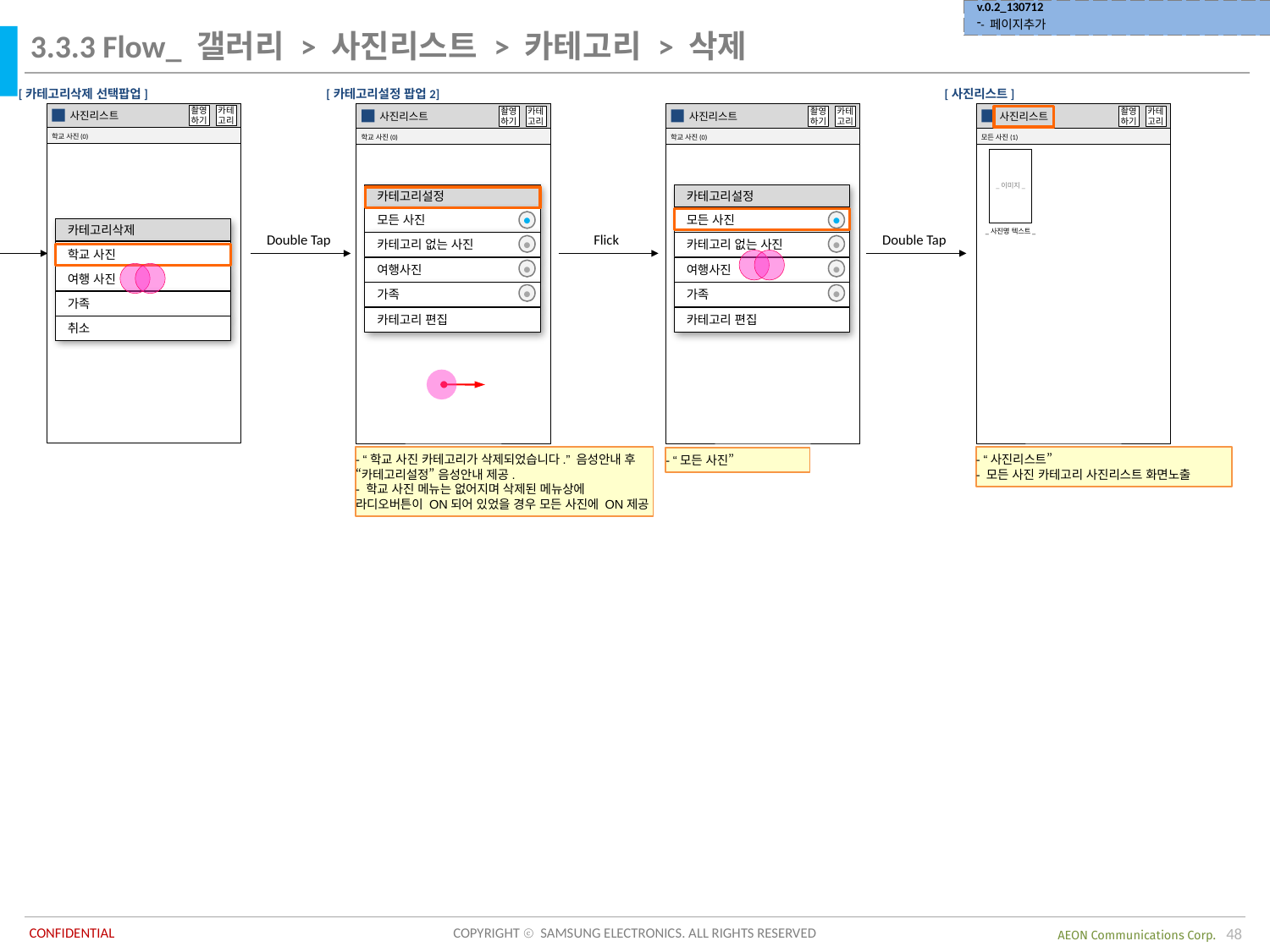

| v.0.2\_130712 - 페이지추가 |
| --- |
3.3.3 Flow_ 갤러리 > 사진리스트 > 카테고리 > 삭제
[카테고리삭제 선택팝업]
[카테고리설정 팝업2]
[사진리스트]

         사진리스트
촬영
하기
카테
고리

학교 사진(0)

         사진리스트
촬영
하기
카테
고리

학교 사진(0)

         사진리스트
촬영
하기
카테
고리

학교 사진(0)

         사진리스트
촬영
하기
카테
고리

모든 사진(1)
_이미지_
_사진명 텍스트_

카테고리설정
모든 사진
카테고리 없는 사진
여행사진
가족
카테고리 편집
카테고리설정
모든 사진
카테고리 없는 사진
여행사진
가족
카테고리 편집

●
●
카테고리삭제
학교 사진
여행 사진
가족
취소
Double Tap
Flick
Double Tap
●
●

●
●

●
●

- “학교 사진 카테고리가 삭제되었습니다.” 음성안내 후 “카테고리설정” 음성안내 제공.
- 학교 사진 메뉴는 없어지며 삭제된 메뉴상에 라디오버튼이 ON되어 있었을 경우 모든 사진에 ON제공
- “사진리스트”
- 모든 사진 카테고리 사진리스트 화면노출
- “모든 사진”
48